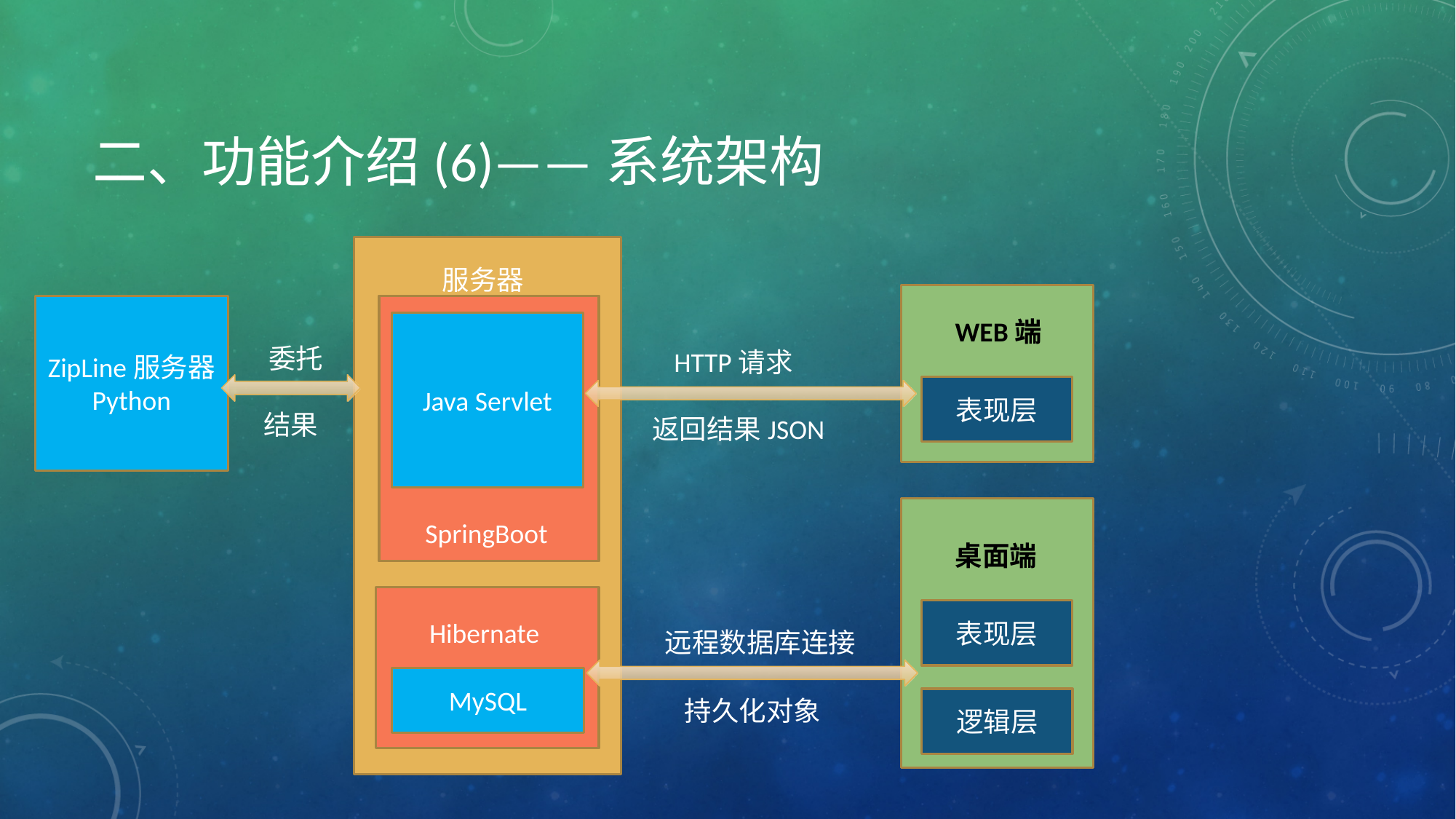

# 二、功能介绍(6)——系统架构

服务器

ZipLine服务器
Python
WEB端
Java Servlet
委托
HTTP请求

表现层

结果
返回结果JSON

SpringBoot
桌面端

表现层
Hibernate
远程数据库连接

MySQL
持久化对象
逻辑层